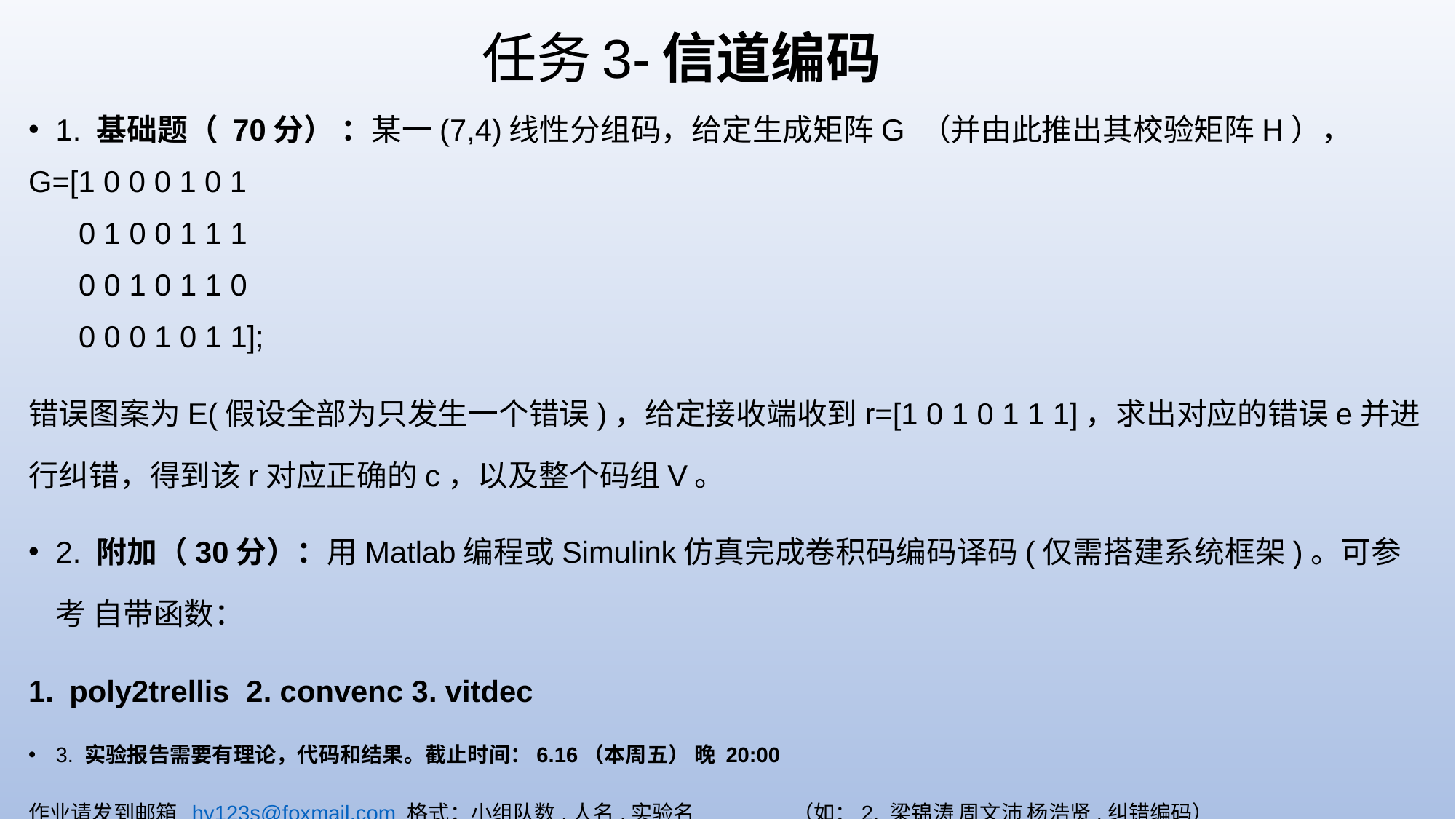

# 任务3-信道编码
1. 基础题（ 70分） ：某一(7,4)线性分组码，给定生成矩阵G （并由此推出其校验矩阵H），
G=[1 0 0 0 1 0 1
      0 1 0 0 1 1 1
      0 0 1 0 1 1 0
      0 0 0 1 0 1 1];
错误图案为E(假设全部为只发生一个错误)，给定接收端收到r=[1 0 1 0 1 1 1]，求出对应的错误e并进行纠错，得到该r对应正确的c，以及整个码组V。
2. 附加（30分）：用Matlab编程或Simulink仿真完成卷积码编码译码(仅需搭建系统框架)。可参考 自带函数：
poly2trellis  2. convenc 3. vitdec
3. 实验报告需要有理论，代码和结果。截止时间：6.16（本周五） 晚 20:00
作业请发到邮箱  hy123s@foxmail.com 格式：小组队数.人名.实验名	（如：2. 梁锦涛 周文沛 杨浩贤.纠错编码）